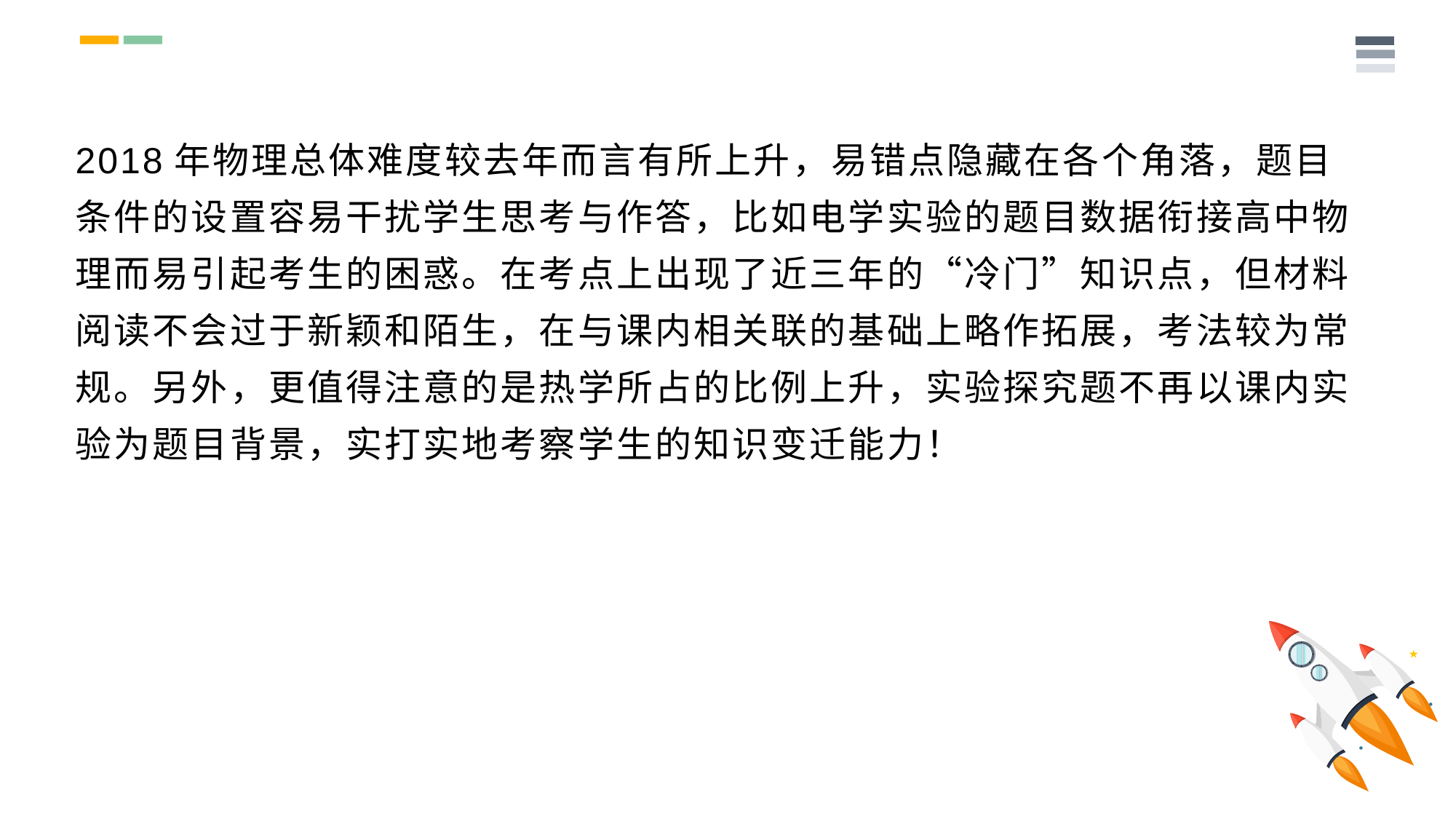

2018年物理总体难度较去年而言有所上升，易错点隐藏在各个角落，题目条件的设置容易干扰学生思考与作答，比如电学实验的题目数据衔接高中物理而易引起考生的困惑。在考点上出现了近三年的“冷门”知识点，但材料阅读不会过于新颖和陌生，在与课内相关联的基础上略作拓展，考法较为常规。另外，更值得注意的是热学所占的比例上升，实验探究题不再以课内实验为题目背景，实打实地考察学生的知识变迁能力！